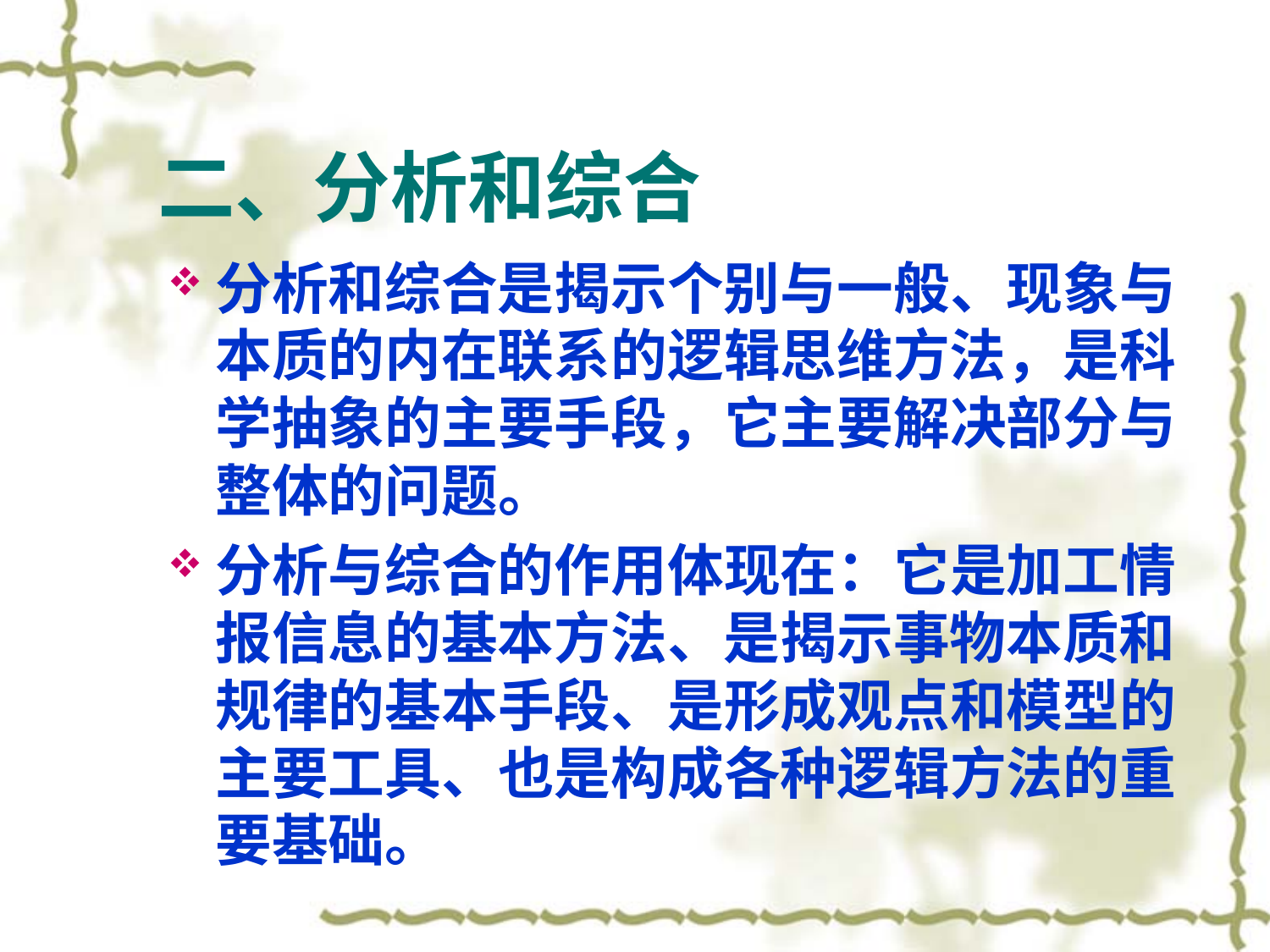

二、分析和综合
分析和综合是揭示个别与一般、现象与本质的内在联系的逻辑思维方法，是科学抽象的主要手段，它主要解决部分与整体的问题。
分析与综合的作用体现在：它是加工情报信息的基本方法、是揭示事物本质和规律的基本手段、是形成观点和模型的主要工具、也是构成各种逻辑方法的重要基础。